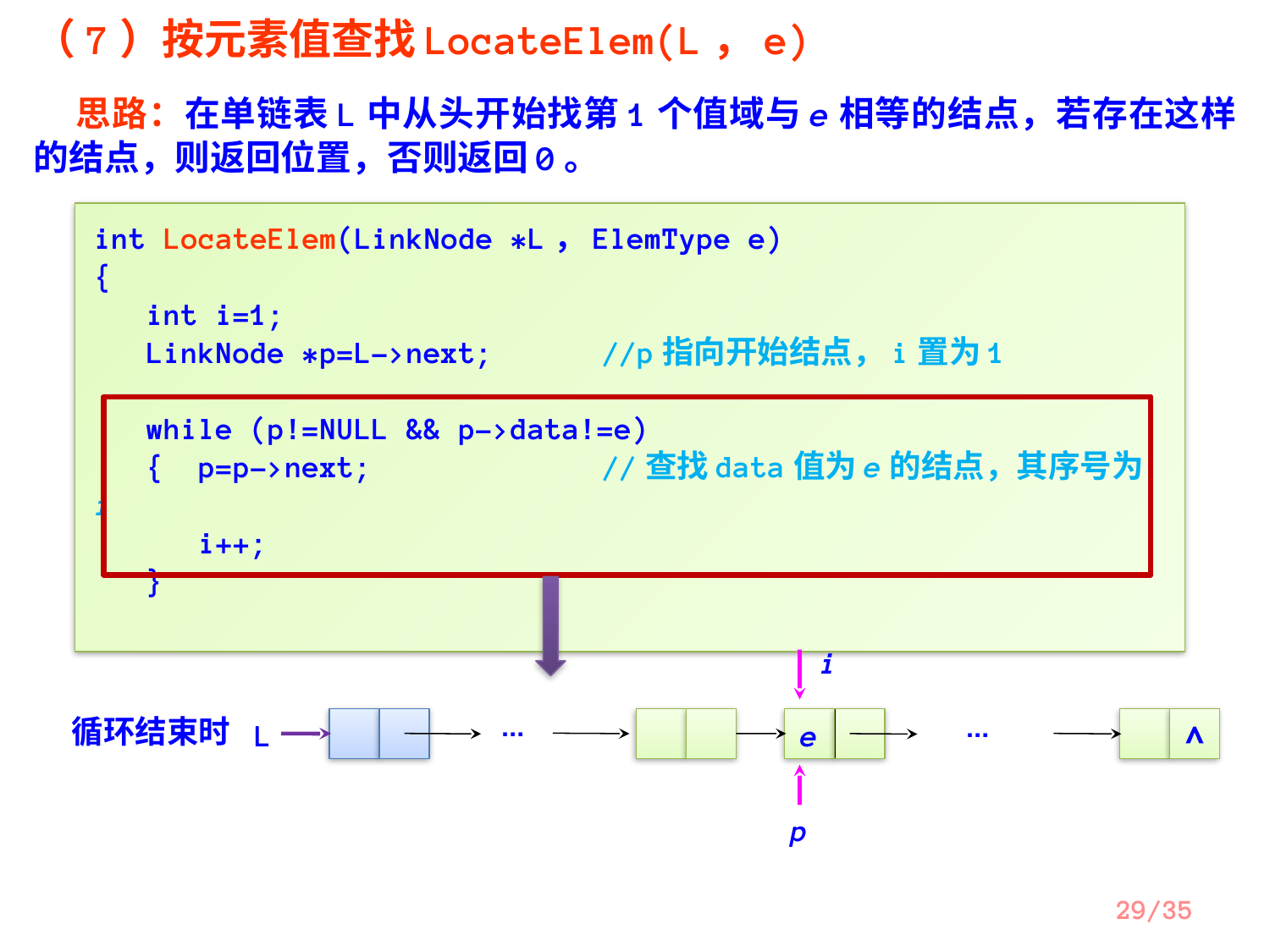

（7）按元素值查找LocateElem(L，e)
   思路：在单链表L中从头开始找第1个值域与e相等的结点，若存在这样的结点，则返回位置，否则返回0。
int LocateElem(LinkNode *L，ElemType e)
{
   int i=1;
   LinkNode *p=L->next;	//p指向开始结点，i置为1

   while (p!=NULL && p->data!=e)
   {  p=p->next;  		//查找data值为e的结点，其序号为i
      i++;
   }

i

…
…
循环结束时
L

e

∧

p
29/35